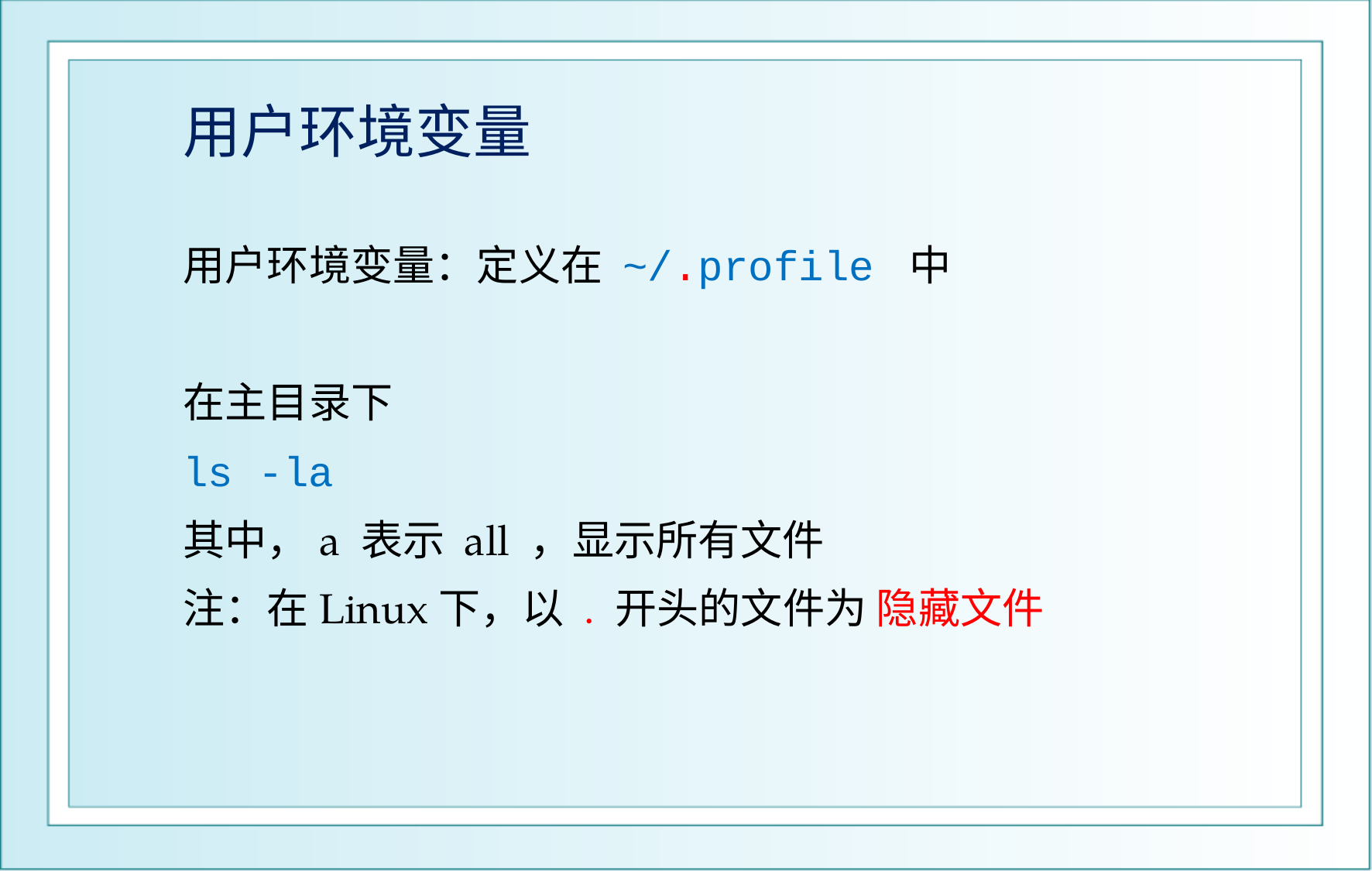

# 用户环境变量
用户环境变量：定义在 ~/.profile 中

在主目录下
ls -la
其中，a 表示 all ，显示所有文件
注：在Linux下，以 . 开头的文件为 隐藏文件